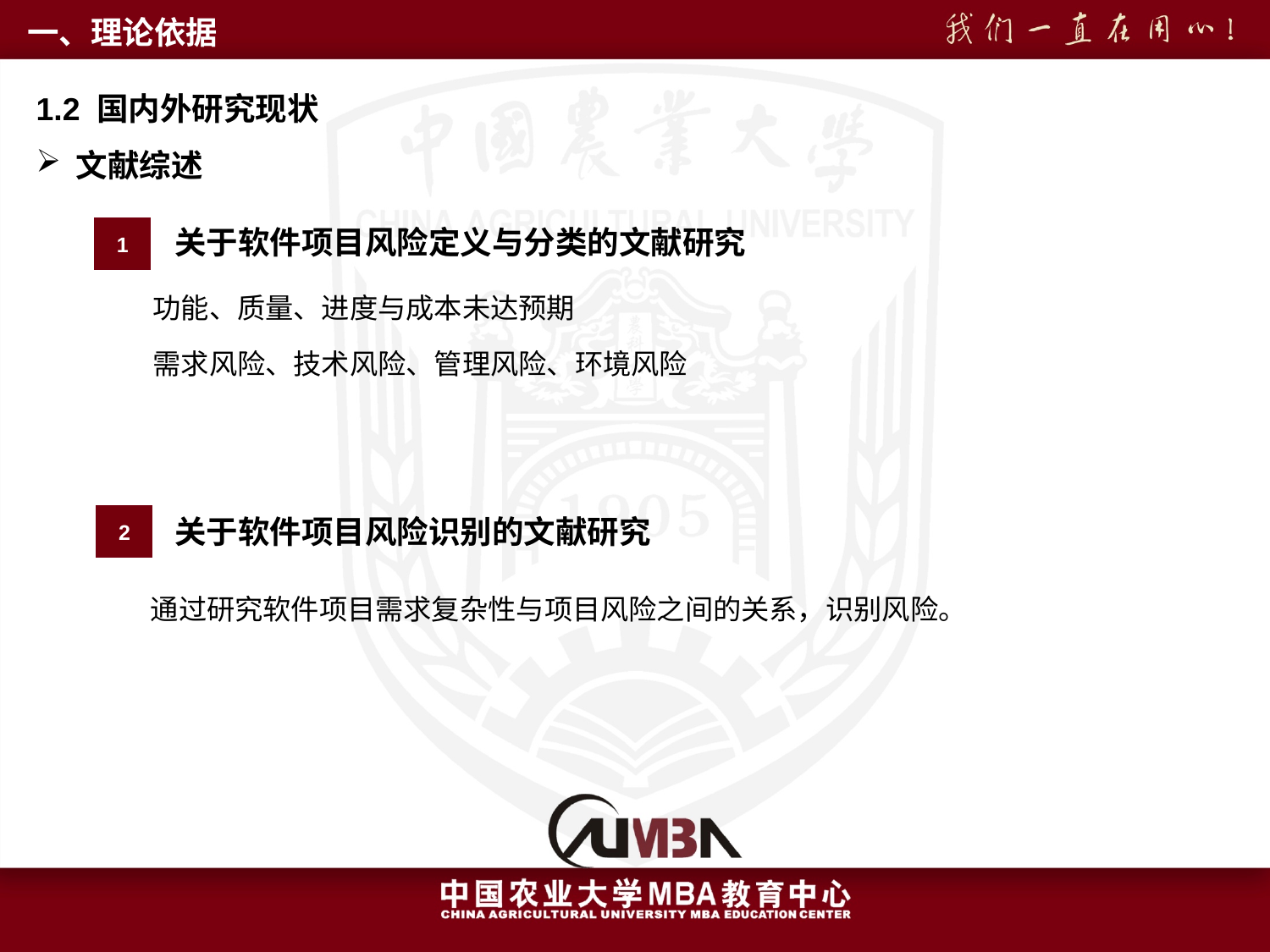

一、理论依据
1.2 国内外研究现状
文献综述
关于软件项目风险定义与分类的文献研究
1
    功能、质量、进度与成本未达预期
    需求风险、技术风险、管理风险、环境风险
关于软件项目风险识别的文献研究
2
   通过研究软件项目需求复杂性与项目风险之间的关系，识别风险。